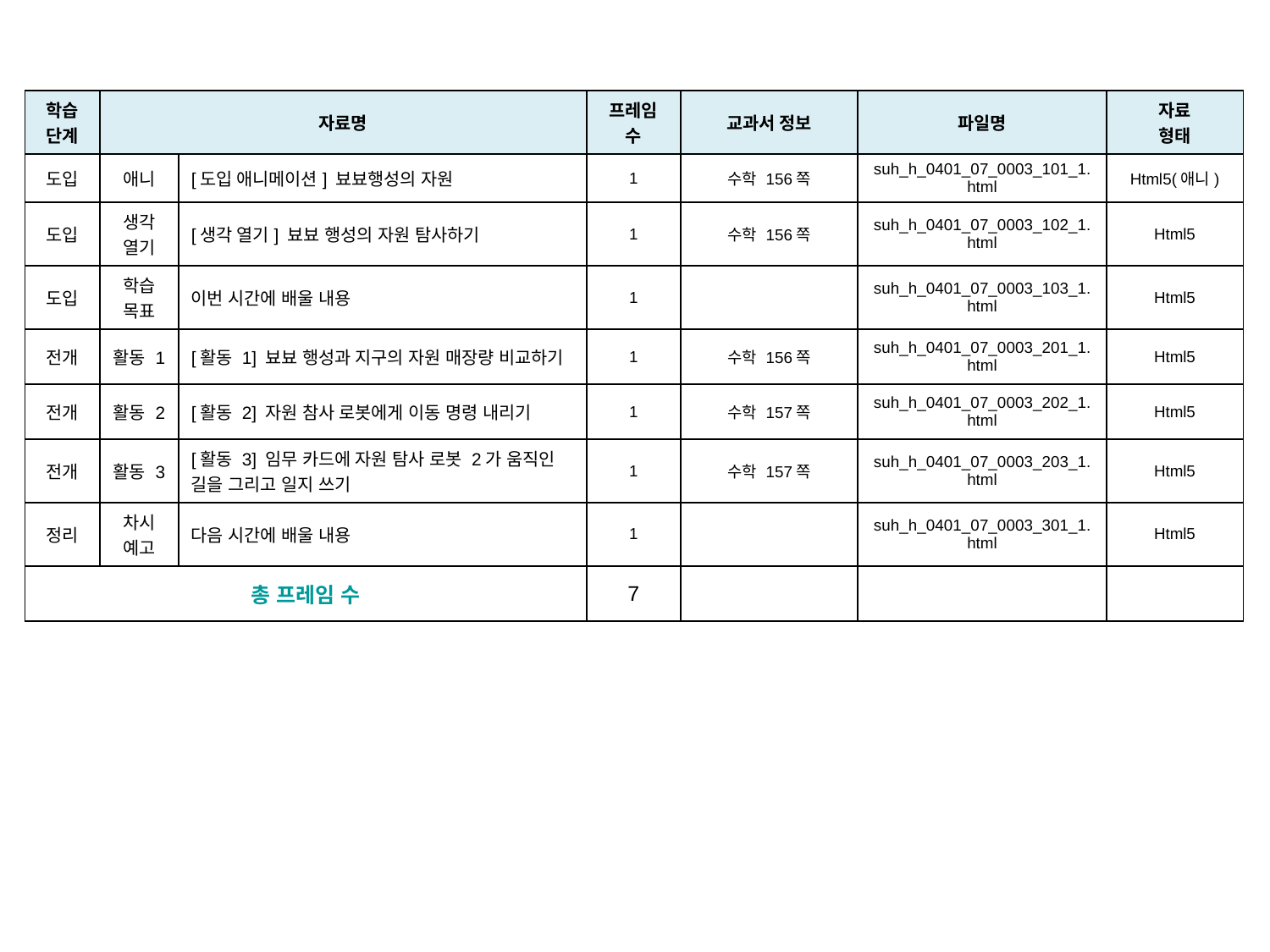

| 학습 단계 | 자료명 |  | 프레임 수 | 교과서 정보 | 파일명 | 자료 형태 |
| --- | --- | --- | --- | --- | --- | --- |
| 도입 | 애니 | [도입 애니메이션] 뵤뵤행성의 자원 | 1 | 수학 156쪽 | suh\_h\_0401\_07\_0003\_101\_1.html | Html5(애니) |
| 도입 | 생각 열기 | [생각 열기] 뵤뵤 행성의 자원 탐사하기 | 1 | 수학 156쪽 | suh\_h\_0401\_07\_0003\_102\_1.html | Html5 |
| 도입 | 학습 목표 | 이번 시간에 배울 내용 | 1 |  | suh\_h\_0401\_07\_0003\_103\_1.html | Html5 |
| 전개 | 활동 1 | [활동 1] 뵤뵤 행성과 지구의 자원 매장량 비교하기 | 1 | 수학 156쪽 | suh\_h\_0401\_07\_0003\_201\_1.html | Html5 |
| 전개 | 활동 2 | [활동 2] 자원 참사 로봇에게 이동 명령 내리기 | 1 | 수학 157쪽 | suh\_h\_0401\_07\_0003\_202\_1.html | Html5 |
| 전개 | 활동 3 | [활동 3] 임무 카드에 자원 탐사 로봇 2가 움직인 길을 그리고 일지 쓰기 | 1 | 수학 157쪽 | suh\_h\_0401\_07\_0003\_203\_1.html | Html5 |
| 정리 | 차시 예고 | 다음 시간에 배울 내용 | 1 |  | suh\_h\_0401\_07\_0003\_301\_1.html | Html5 |
| 총 프레임 수 |  |  | 7 |  |  |  |